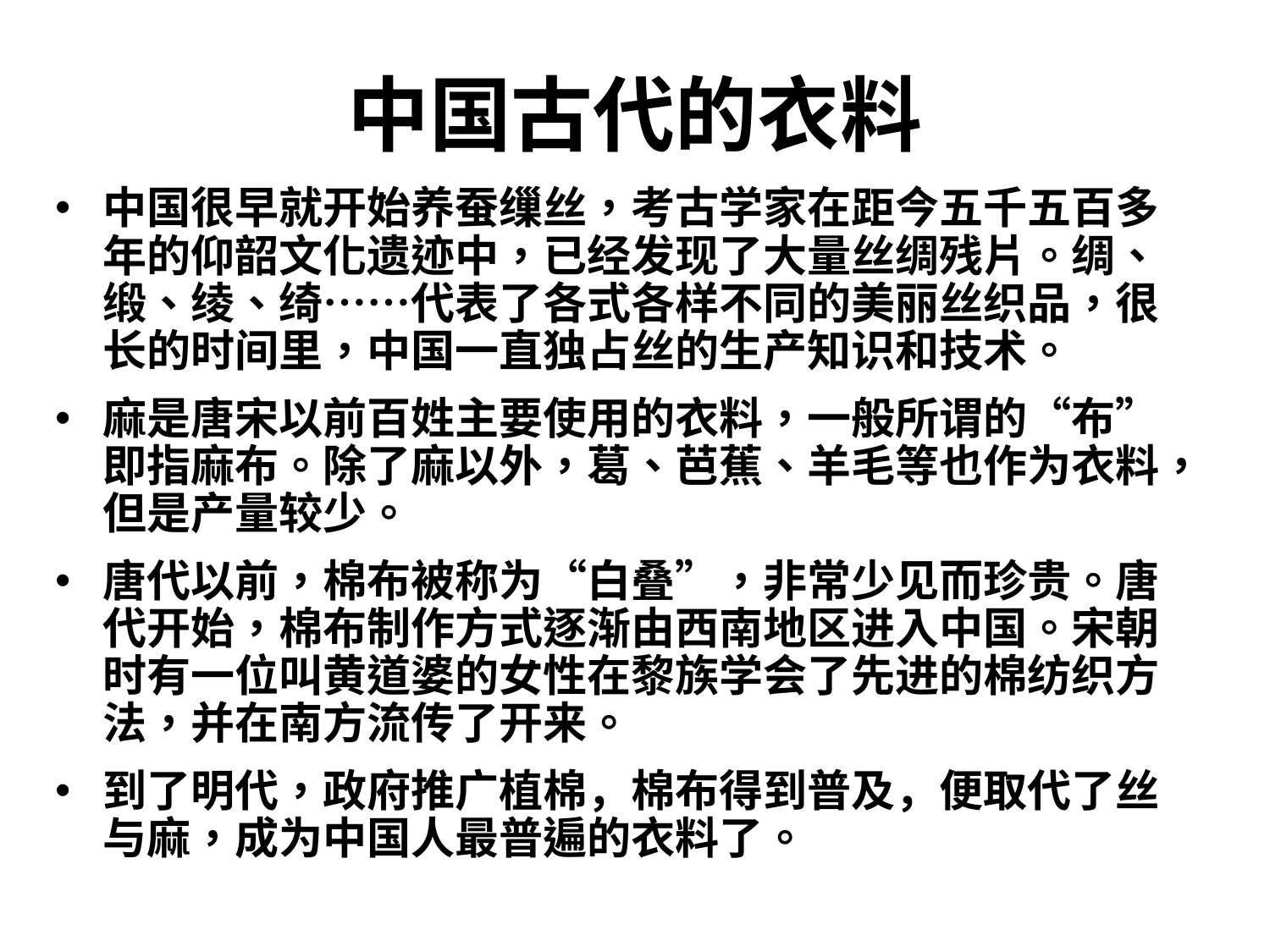

# 中国古代的衣料
中国很早就开始养蚕缫丝，考古学家在距今五千五百多年的仰韶文化遗迹中，已经发现了大量丝绸残片。绸、缎、绫、绮……代表了各式各样不同的美丽丝织品，很长的时间里，中国一直独占丝的生产知识和技术。
麻是唐宋以前百姓主要使用的衣料，一般所谓的“布”即指麻布。除了麻以外，葛、芭蕉、羊毛等也作为衣料，但是产量较少。
唐代以前，棉布被称为“白叠”，非常少见而珍贵。唐代开始，棉布制作方式逐渐由西南地区进入中国。宋朝时有一位叫黄道婆的女性在黎族学会了先进的棉纺织方法，并在南方流传了开来。
到了明代，政府推广植棉，棉布得到普及，便取代了丝与麻，成为中国人最普遍的衣料了。